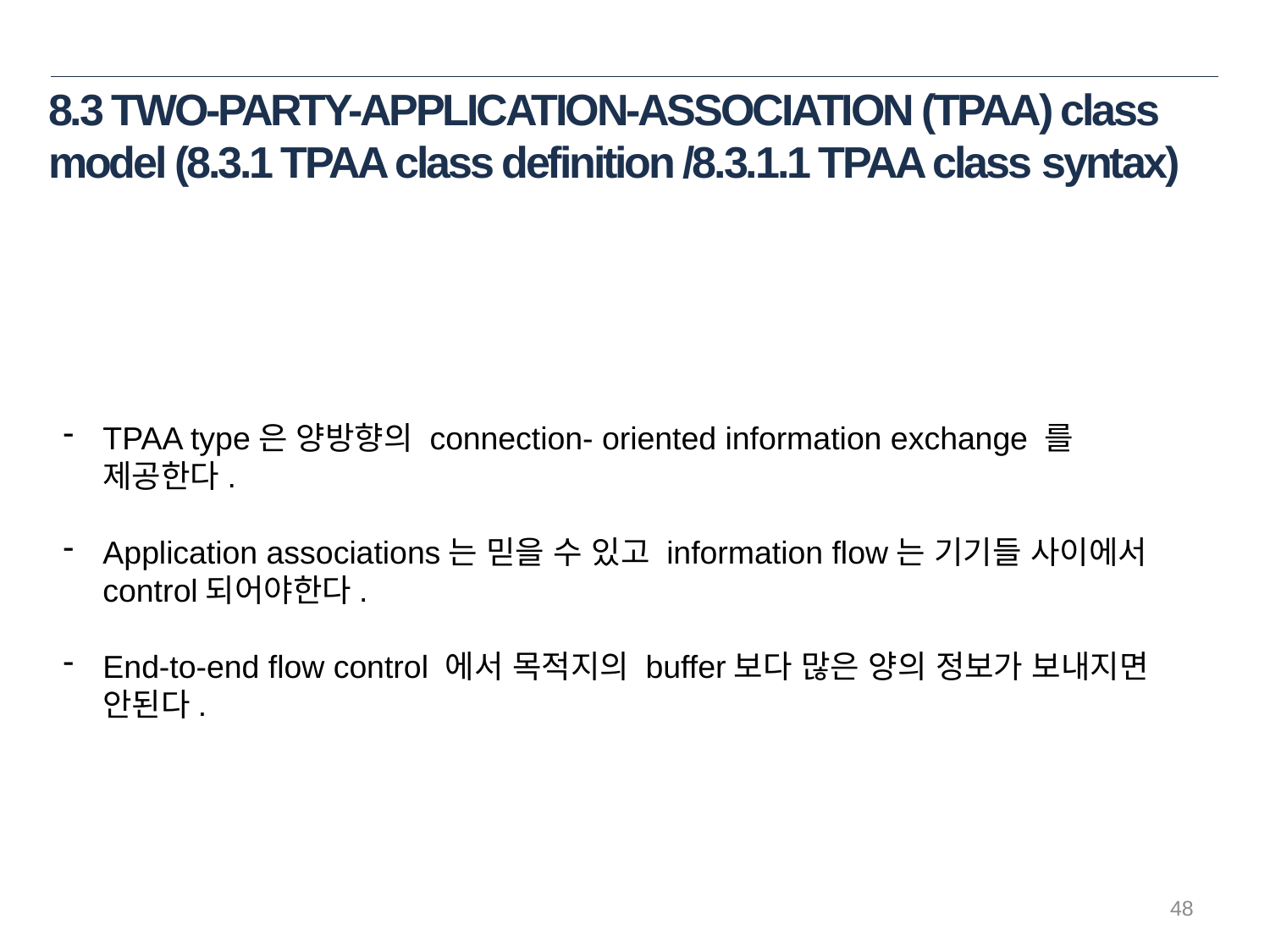

8.3 TWO-PARTY-APPLICATION-ASSOCIATION (TPAA) class model (8.3.1 TPAA class definition /8.3.1.1 TPAA class syntax)
TPAA type은 양방향의 connection- oriented information exchange 를 제공한다.

Application associations는 믿을 수 있고 information flow는 기기들 사이에서 control되어야한다.

End-to-end flow control 에서 목적지의 buffer보다 많은 양의 정보가 보내지면 안된다.
48